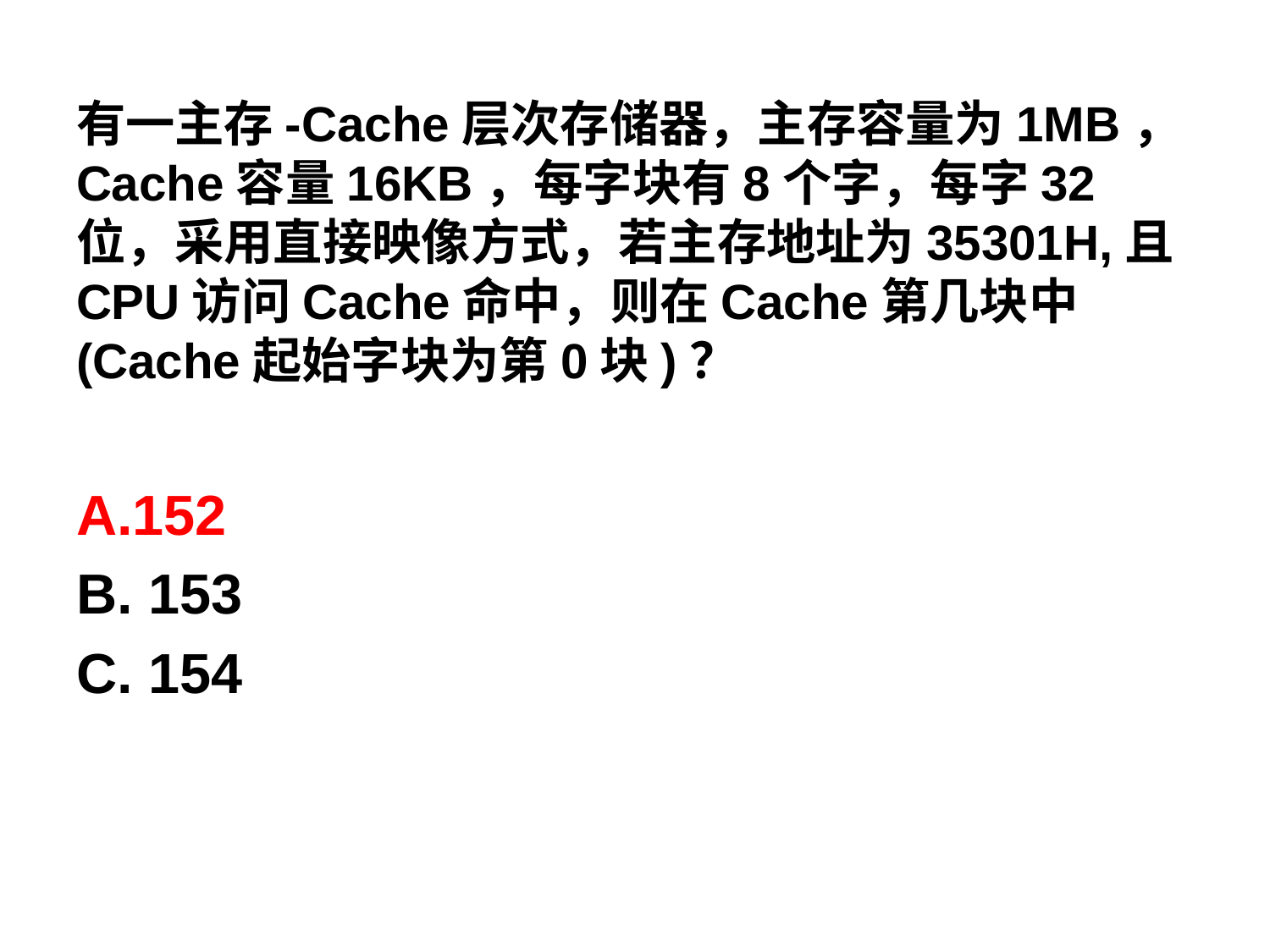

有一主存-Cache层次存储器，主存容量为1MB，Cache容量16KB，每字块有8个字，每字32位，采用直接映像方式，若主存地址为35301H,且CPU访问Cache命中，则在Cache第几块中(Cache起始字块为第0块)？

A.152
B. 153
C. 154